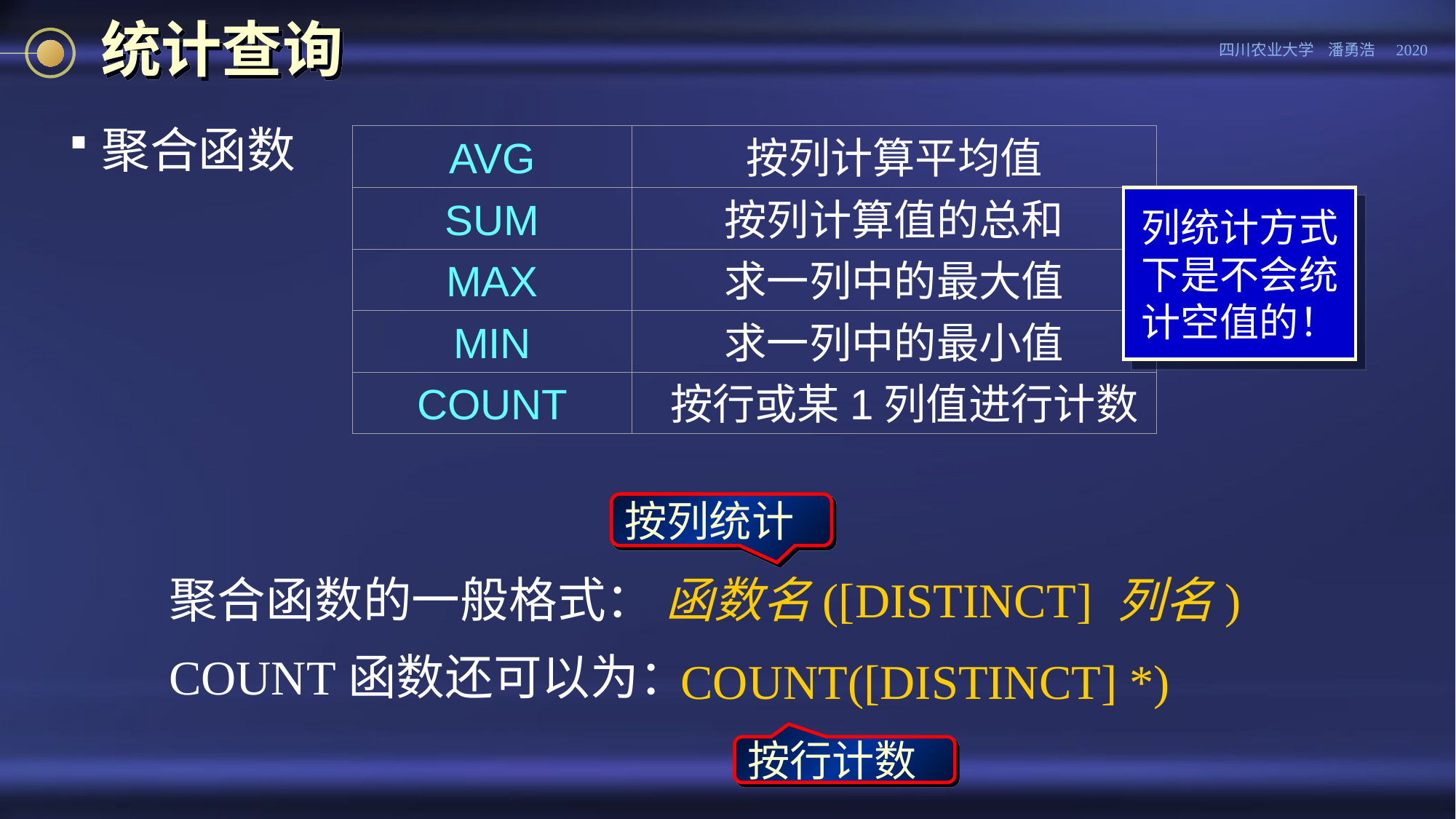

# 统计查询
聚合函数

AVG

按列计算平均值

SUM

按列计算值的总和

MAX

求一列中的最大值

MIN

求一列中的最小值

COUNT

按行或某1列值进行计数
列统计方式下是不会统计空值的！
按列统计
聚合函数的一般格式： 函数名([DISTINCT] 列名)
COUNT函数还可以为：
COUNT([DISTINCT] *)
按行计数